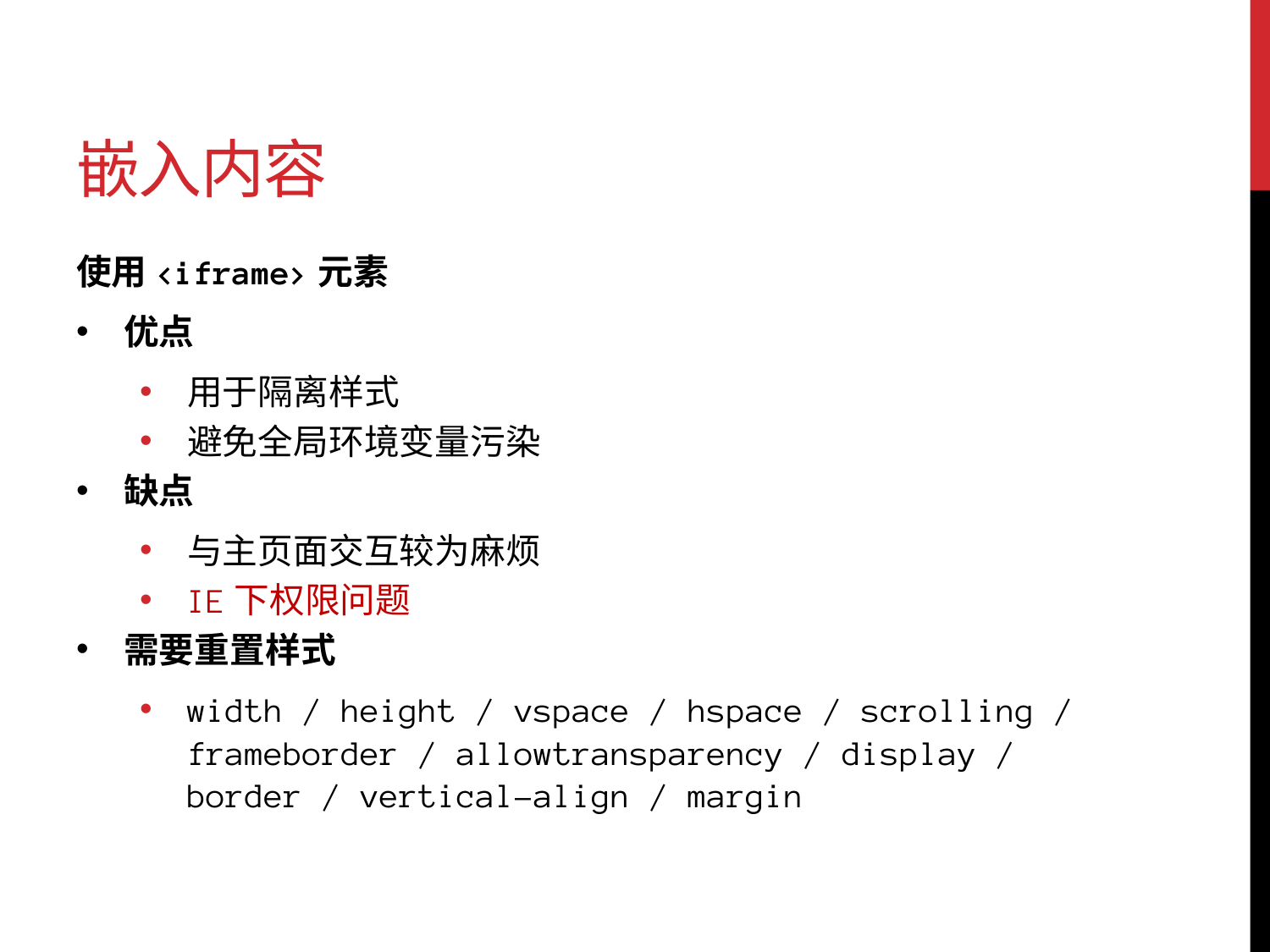

# 嵌入内容
使用<iframe>元素
优点
用于隔离样式
避免全局环境变量污染
缺点
与主页面交互较为麻烦
IE下权限问题
需要重置样式
width / height / vspace / hspace / scrolling / frameborder / allowtransparency / display / border / vertical-align / margin